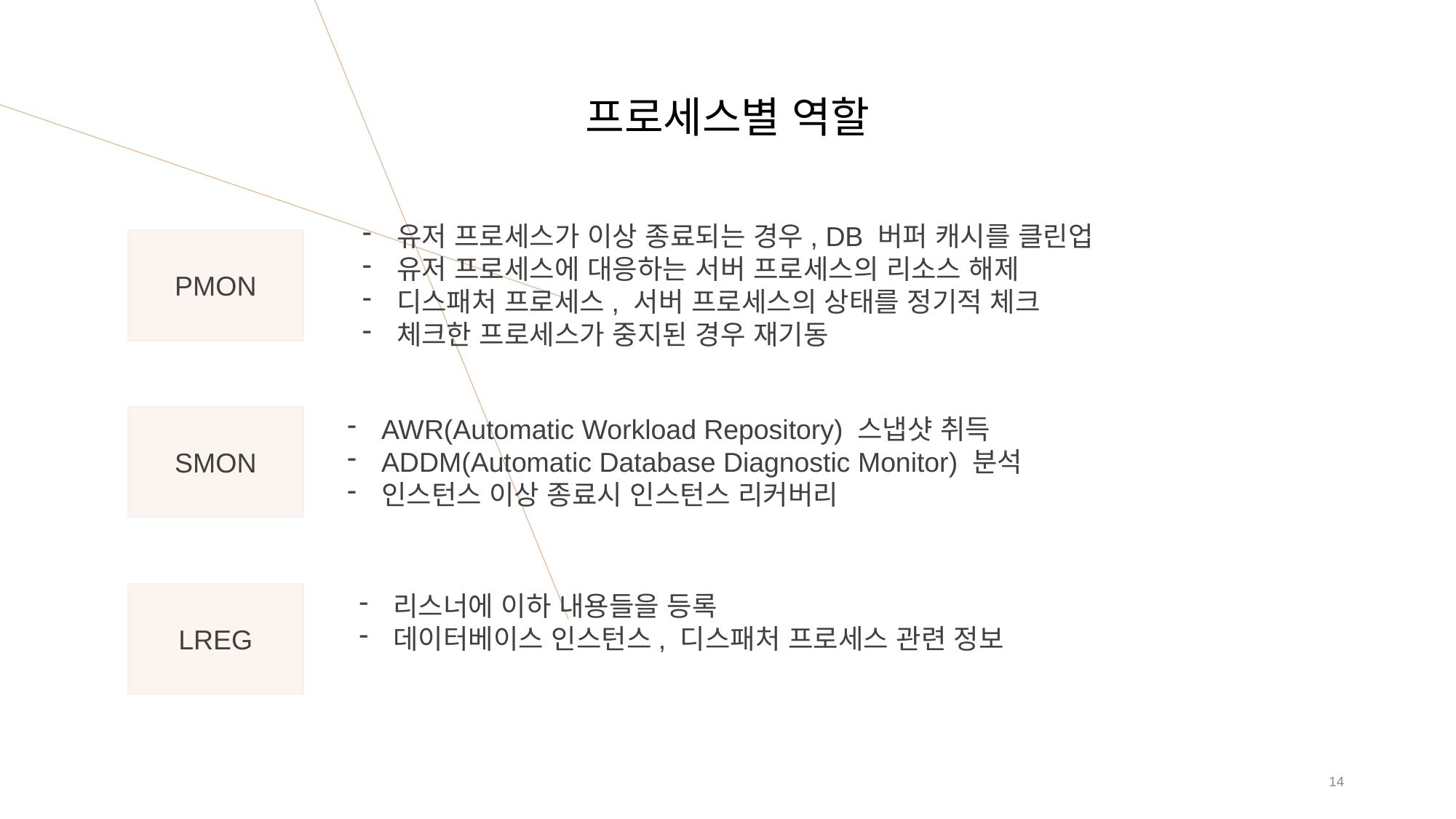

프로세스별 역할
유저 프로세스가 이상 종료되는 경우, DB 버퍼 캐시를 클린업
유저 프로세스에 대응하는 서버 프로세스의 리소스 해제
디스패처 프로세스, 서버 프로세스의 상태를 정기적 체크
체크한 프로세스가 중지된 경우 재기동
PMON
SMON
AWR(Automatic Workload Repository) 스냅샷 취득
ADDM(Automatic Database Diagnostic Monitor) 분석
인스턴스 이상 종료시 인스턴스 리커버리
LREG
리스너에 이하 내용들을 등록
데이터베이스 인스턴스, 디스패처 프로세스 관련 정보
14